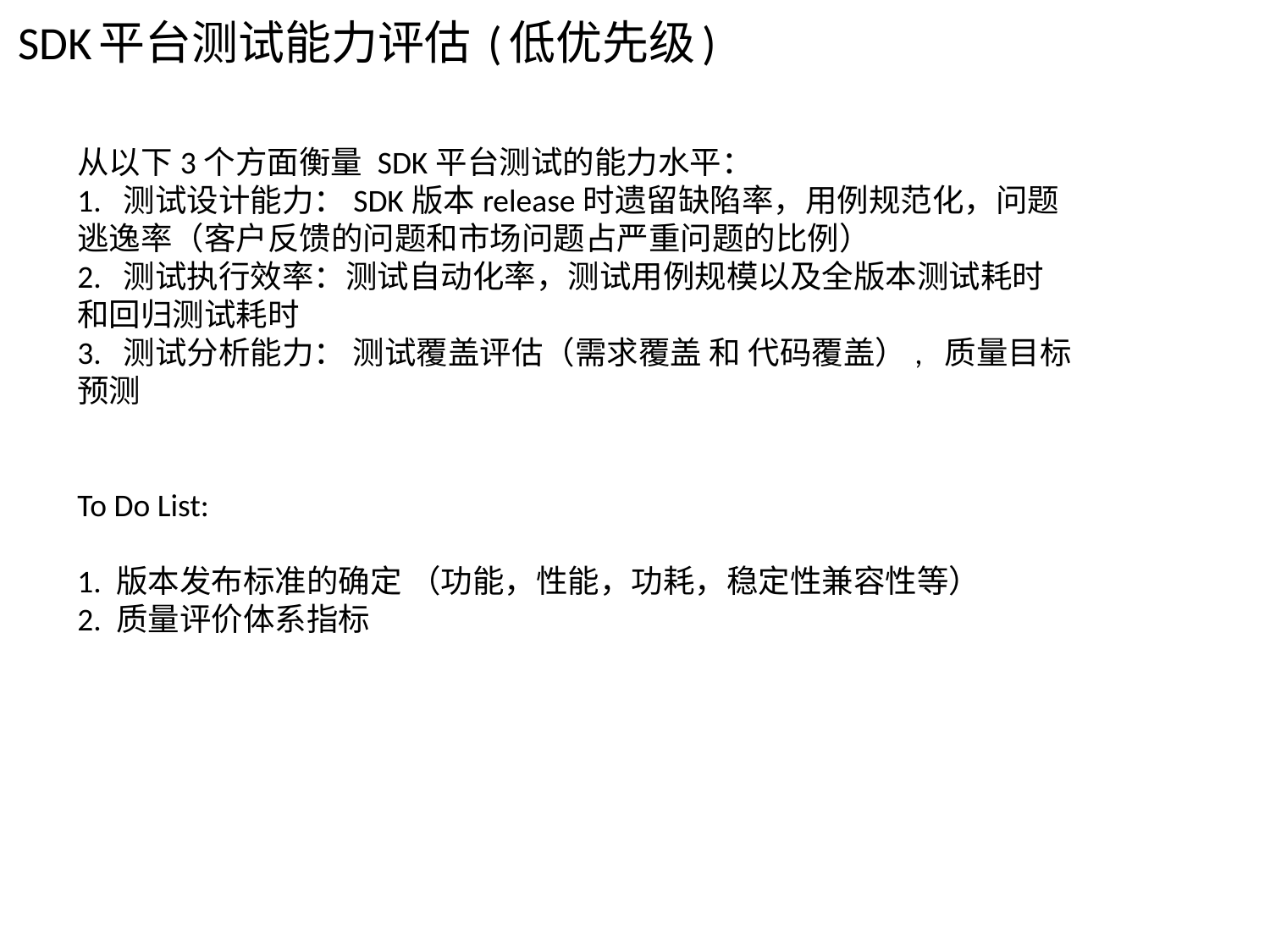

# SDK平台测试能力评估 (低优先级)
从以下3个方面衡量 SDK平台测试的能力水平：
1.  测试设计能力：SDK版本release时遗留缺陷率，用例规范化，问题逃逸率（客户反馈的问题和市场问题占严重问题的比例）
2.  测试执行效率：测试自动化率，测试用例规模以及全版本测试耗时和回归测试耗时
3.  测试分析能力： 测试覆盖评估（需求覆盖 和 代码覆盖）,  质量目标预测

To Do List:

1. 版本发布标准的确定 （功能，性能，功耗，稳定性兼容性等）
2. 质量评价体系指标